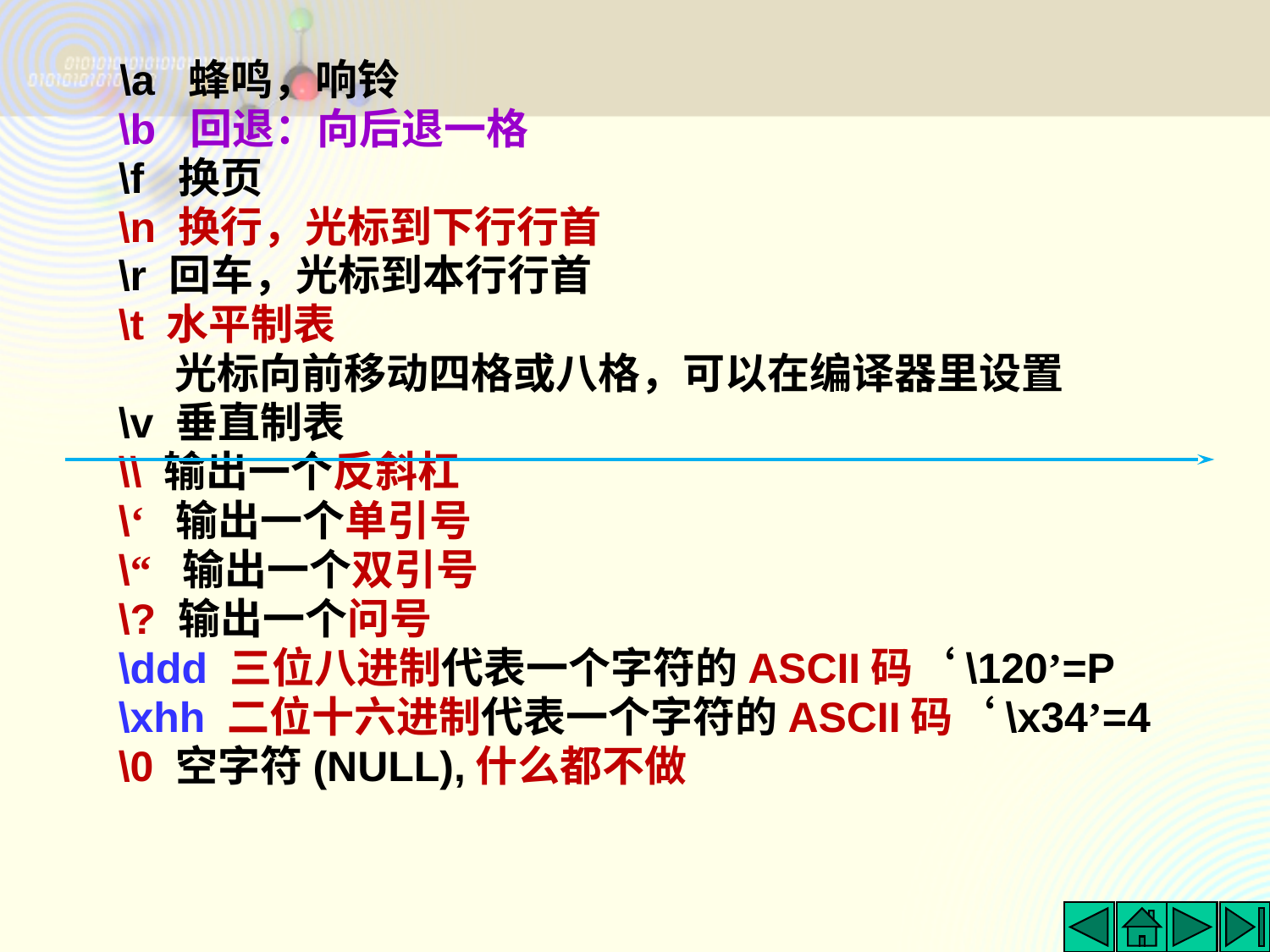

\a  蜂鸣，响铃
 \b  回退：向后退一格
 \f  换页
 \n 换行，光标到下行行首
 \r 回车，光标到本行行首
 \t 水平制表
      光标向前移动四格或八格，可以在编译器里设置
 \v 垂直制表
 \\ 输出一个反斜杠
 \‘  输出一个单引号
 \“  输出一个双引号
 \? 输出一个问号
 \ddd 三位八进制代表一个字符的ASCII码‘\120’=P
 \xhh 二位十六进制代表一个字符的ASCII码‘\x34’=4
 \0 空字符(NULL),什么都不做